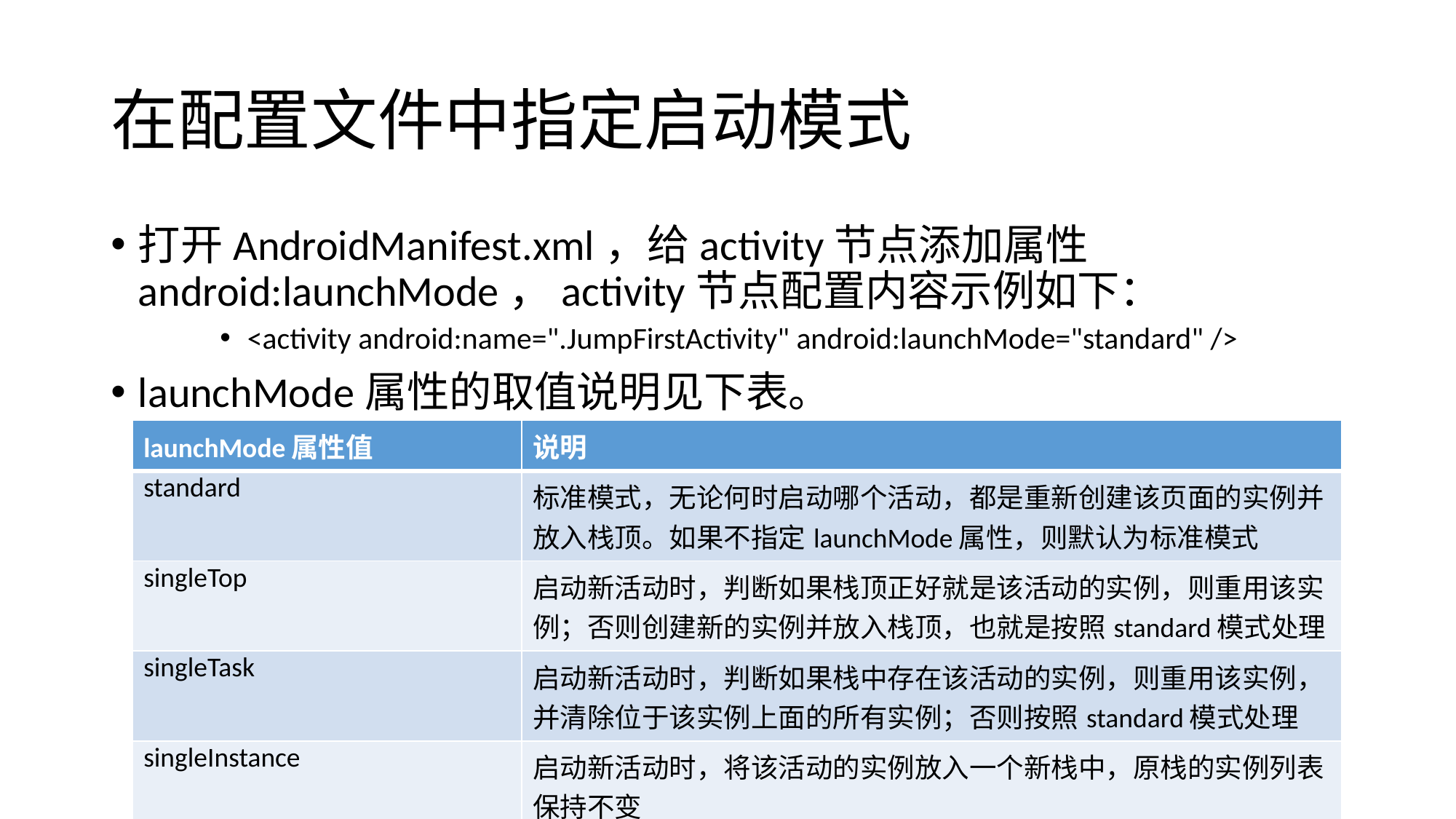

# 在配置文件中指定启动模式
打开AndroidManifest.xml，给activity节点添加属性android:launchMode，activity节点配置内容示例如下：
<activity android:name=".JumpFirstActivity" android:launchMode="standard" />
launchMode属性的取值说明见下表。
| launchMode属性值 | 说明 |
| --- | --- |
| standard | 标准模式，无论何时启动哪个活动，都是重新创建该页面的实例并放入栈顶。如果不指定launchMode属性，则默认为标准模式 |
| singleTop | 启动新活动时，判断如果栈顶正好就是该活动的实例，则重用该实例；否则创建新的实例并放入栈顶，也就是按照standard模式处理 |
| singleTask | 启动新活动时，判断如果栈中存在该活动的实例，则重用该实例，并清除位于该实例上面的所有实例；否则按照standard模式处理 |
| singleInstance | 启动新活动时，将该活动的实例放入一个新栈中，原栈的实例列表保持不变 |